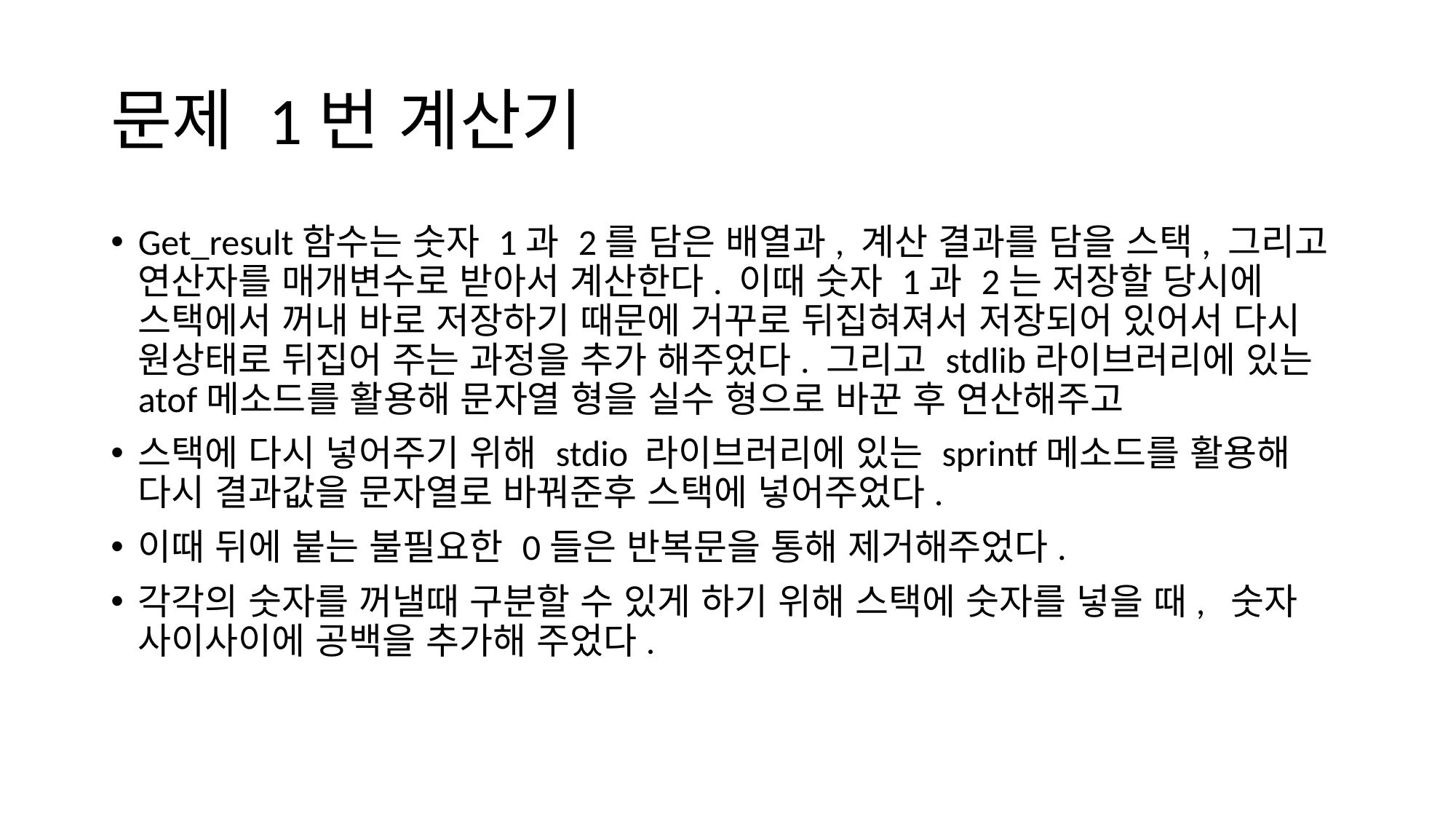

# 문제 1번 계산기
Get_result함수는 숫자 1과 2를 담은 배열과, 계산 결과를 담을 스택, 그리고 연산자를 매개변수로 받아서 계산한다. 이때 숫자 1과 2는 저장할 당시에 스택에서 꺼내 바로 저장하기 때문에 거꾸로 뒤집혀져서 저장되어 있어서 다시 원상태로 뒤집어 주는 과정을 추가 해주었다. 그리고 stdlib라이브러리에 있는 atof메소드를 활용해 문자열 형을 실수 형으로 바꾼 후 연산해주고
스택에 다시 넣어주기 위해 stdio 라이브러리에 있는 sprintf메소드를 활용해 다시 결과값을 문자열로 바꿔준후 스택에 넣어주었다.
이때 뒤에 붙는 불필요한 0들은 반복문을 통해 제거해주었다.
각각의 숫자를 꺼낼때 구분할 수 있게 하기 위해 스택에 숫자를 넣을 때,  숫자 사이사이에 공백을 추가해 주었다.